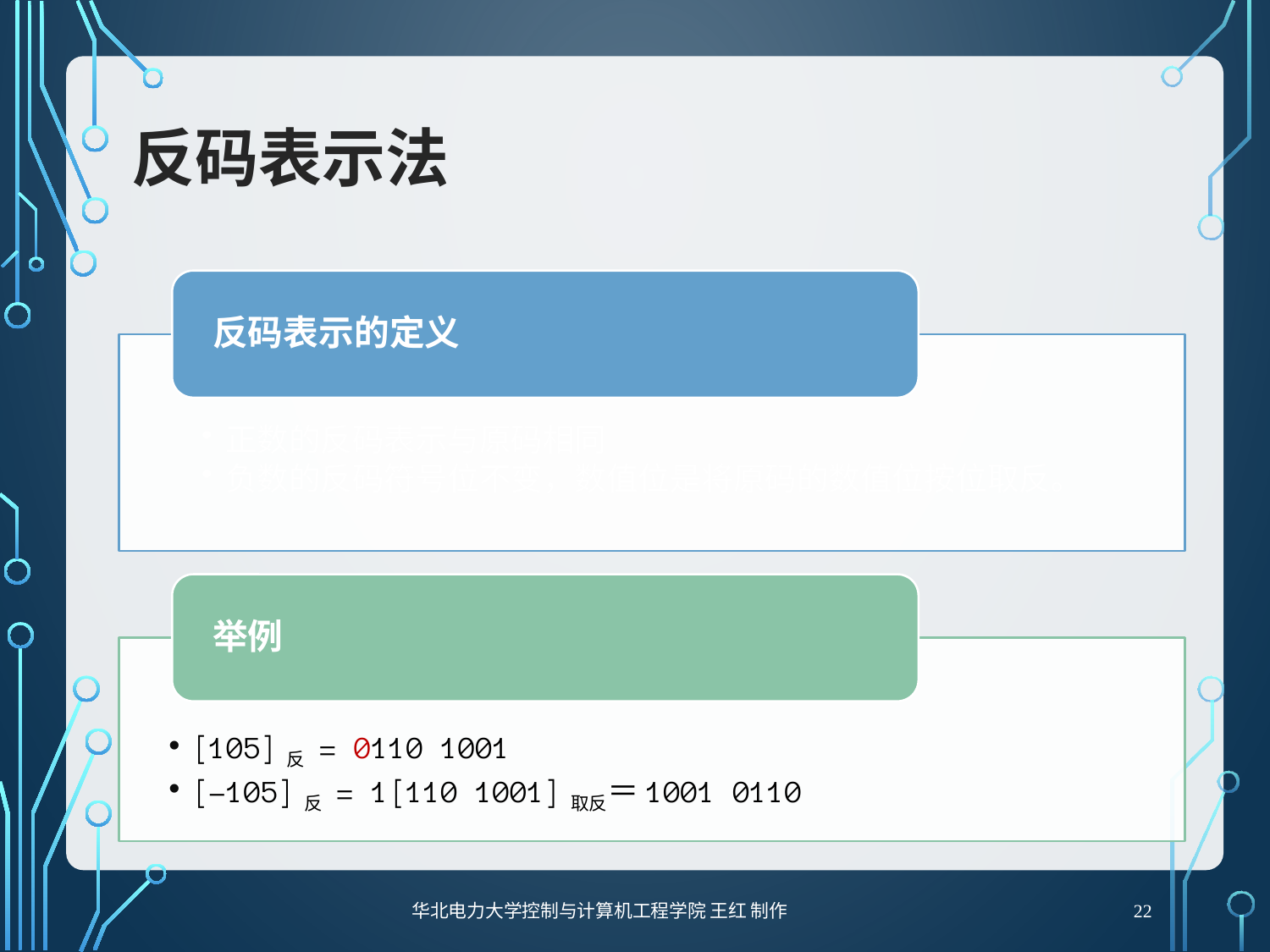

# 反码表示法
正数的反码表示与原码相同
负数的反码符号位不变，数值位是将原码的数值位按位取反。
反码表示的定义
[105]反 = 0110 1001
[-105]反 = 1[110 1001]取反＝1001 0110
举例
22
华北电力大学控制与计算机工程学院 王红 制作